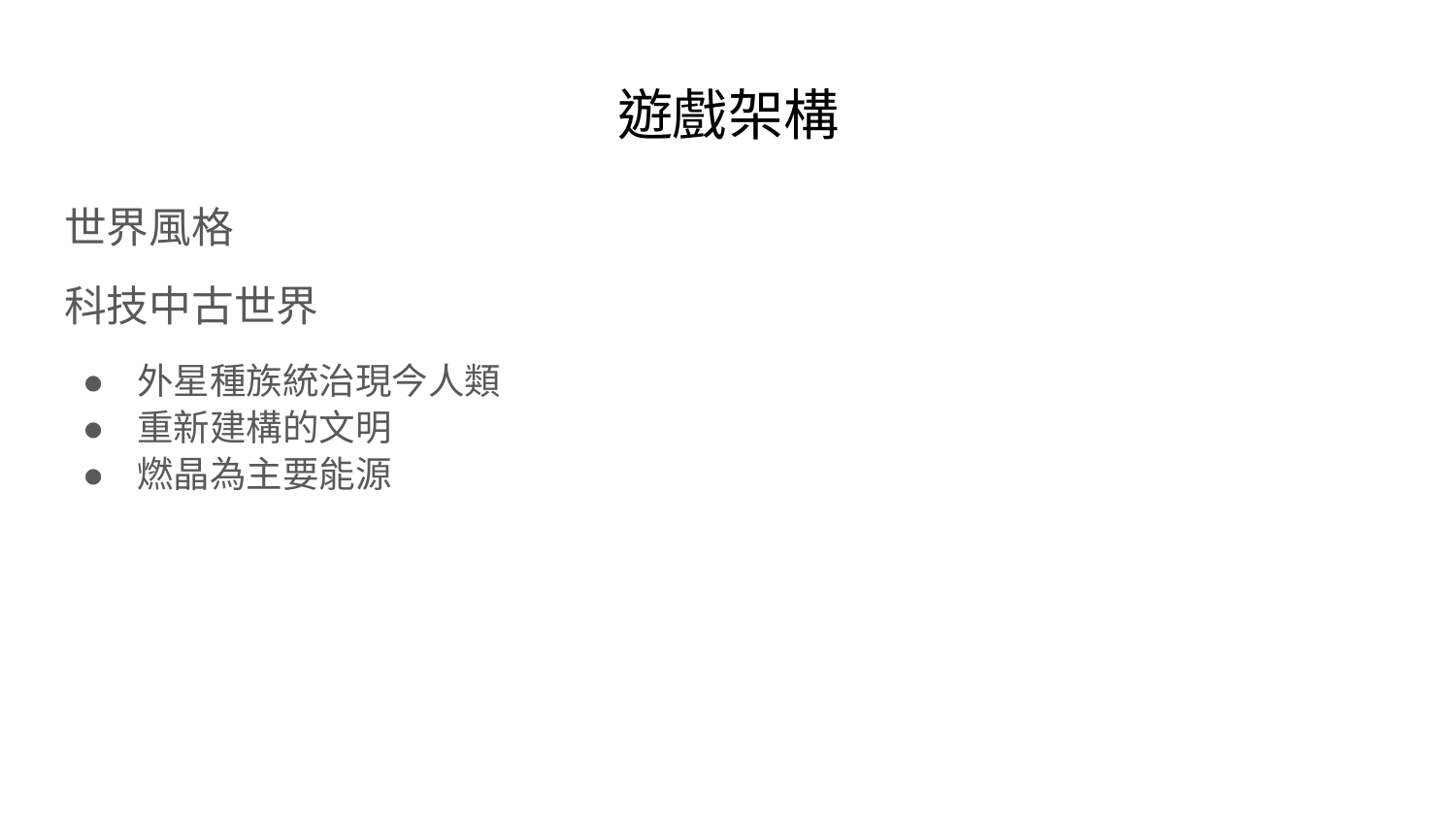

# 遊戲架構
世界風格
科技中古世界
外星種族統治現今人類
重新建構的文明
燃晶為主要能源